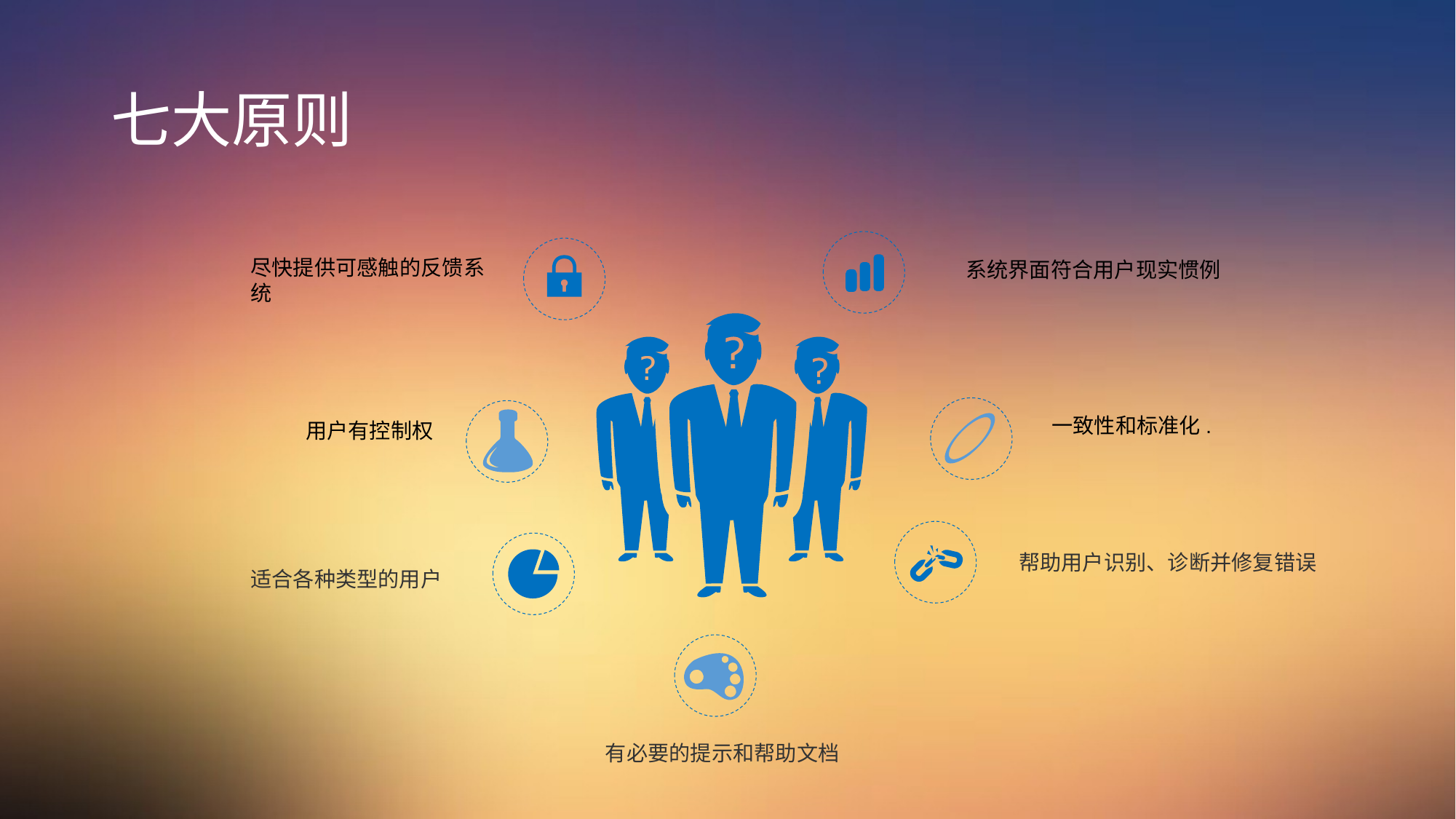

# 七大原则

尽快提供可感触的反馈系统
系统界面符合用户现实惯例

一致性和标准化.

用户有控制权

帮助用户识别、诊断并修复错误
适合各种类型的用户

有必要的提示和帮助文档